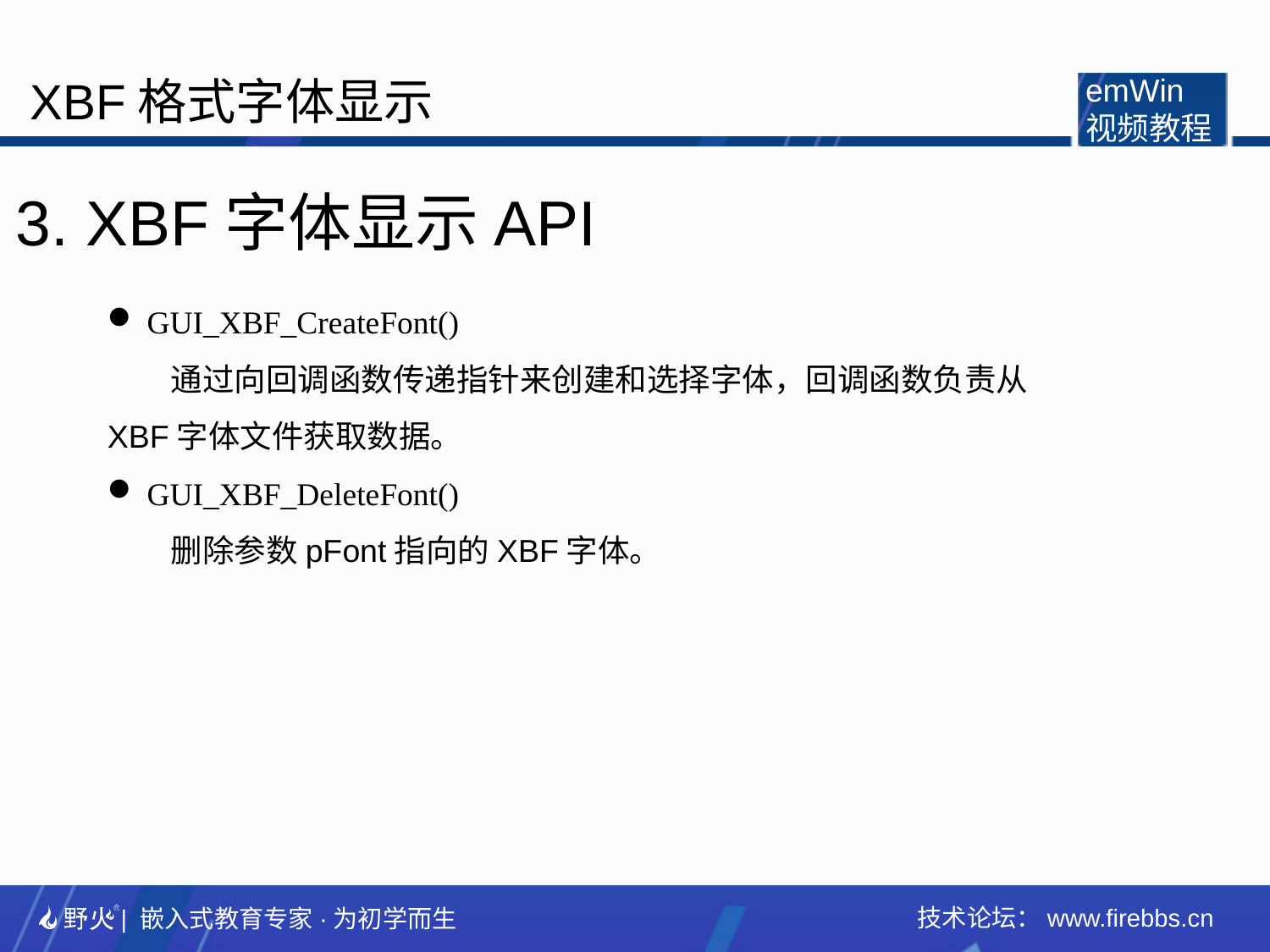

XBF格式字体显示
emWin
视频教程
3. XBF字体显示API
GUI_XBF_CreateFont()
通过向回调函数传递指针来创建和选择字体，回调函数负责从XBF字体文件获取数据。
GUI_XBF_DeleteFont()
删除参数pFont指向的XBF字体。